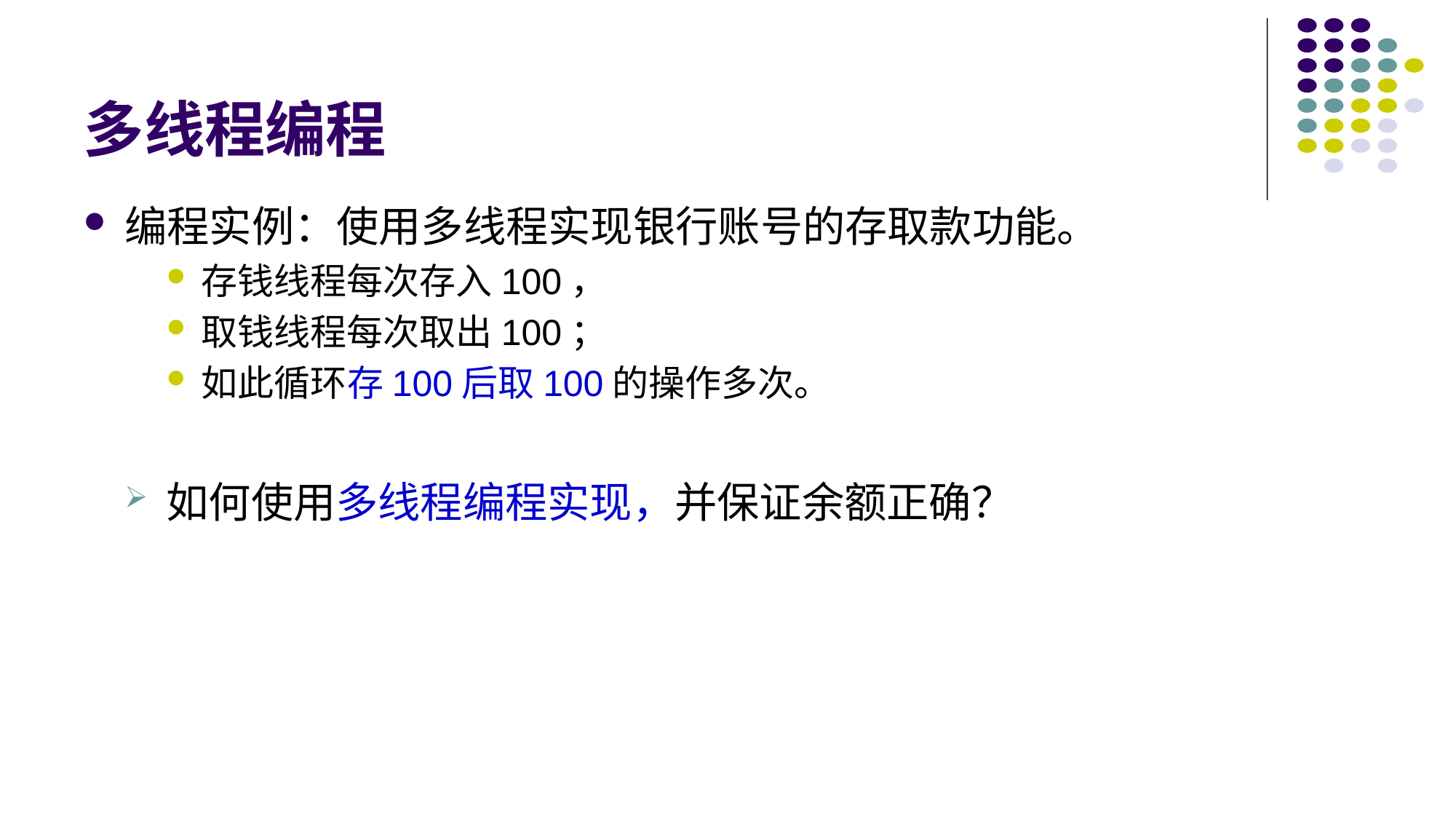

# 多线程编程
编程实例：使用多线程实现银行账号的存取款功能。
存钱线程每次存入100，
取钱线程每次取出100；
如此循环存100后取100的操作多次。

如何使用多线程编程实现，并保证余额正确？

55